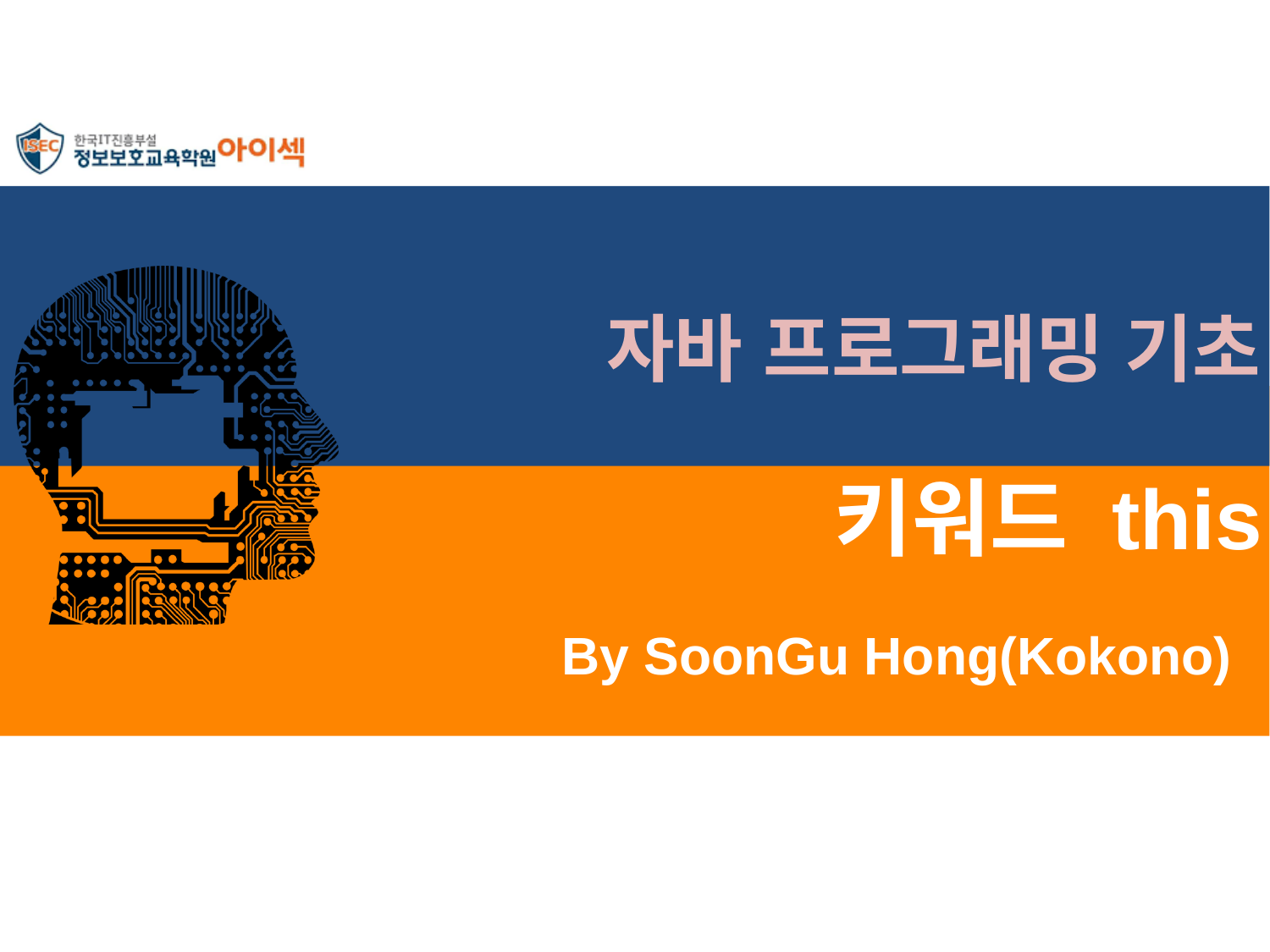

자바 프로그래밍 기초
# 키워드 this
By SoonGu Hong(Kokono)